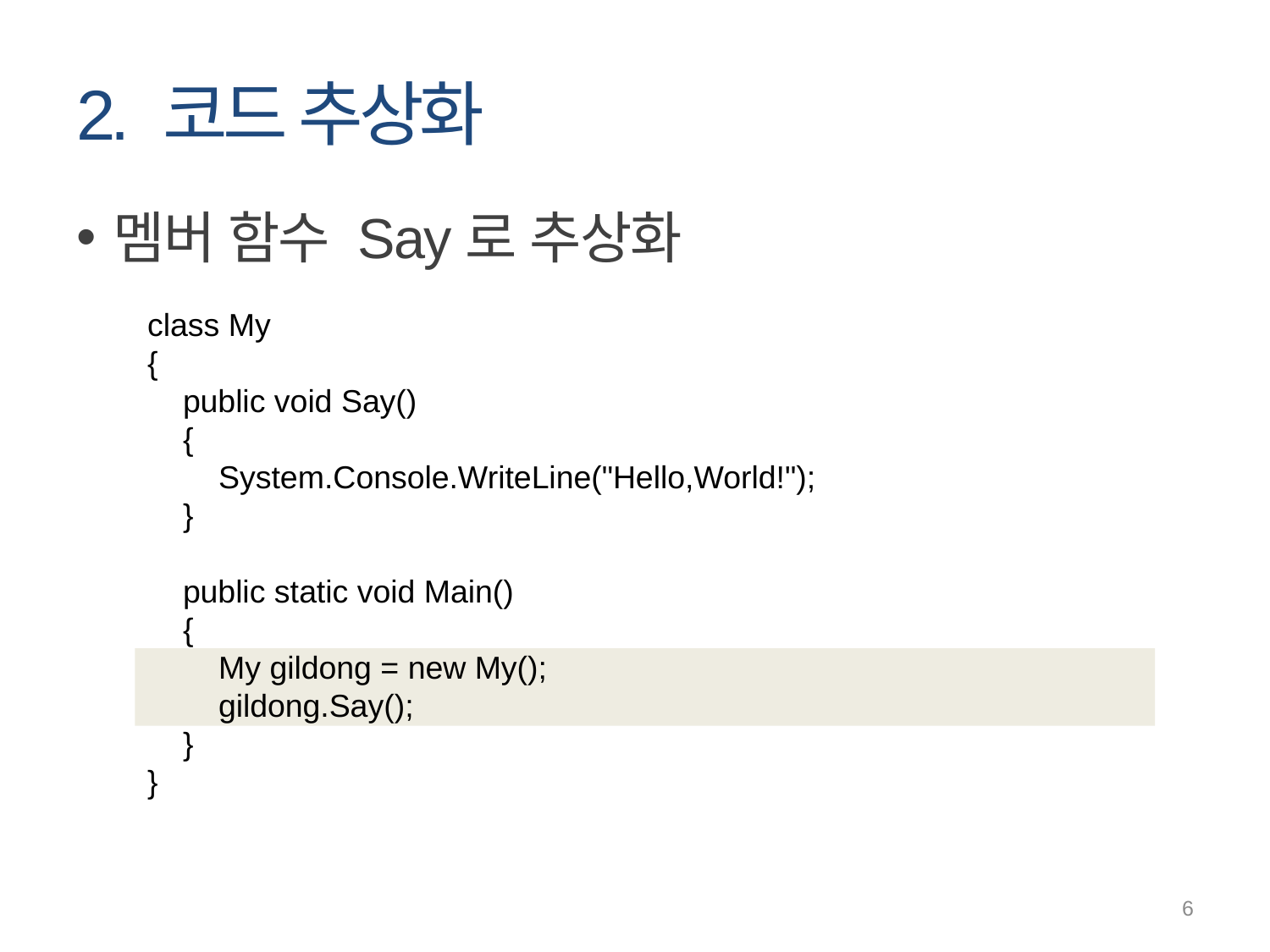

# 2. 코드 추상화
멤버 함수 Say로 추상화
class My
{
    public void Say()
    {
        System.Console.WriteLine("Hello,World!");
    }

    public static void Main()
    {
        My gildong = new My();
        gildong.Say();
    }
}

6